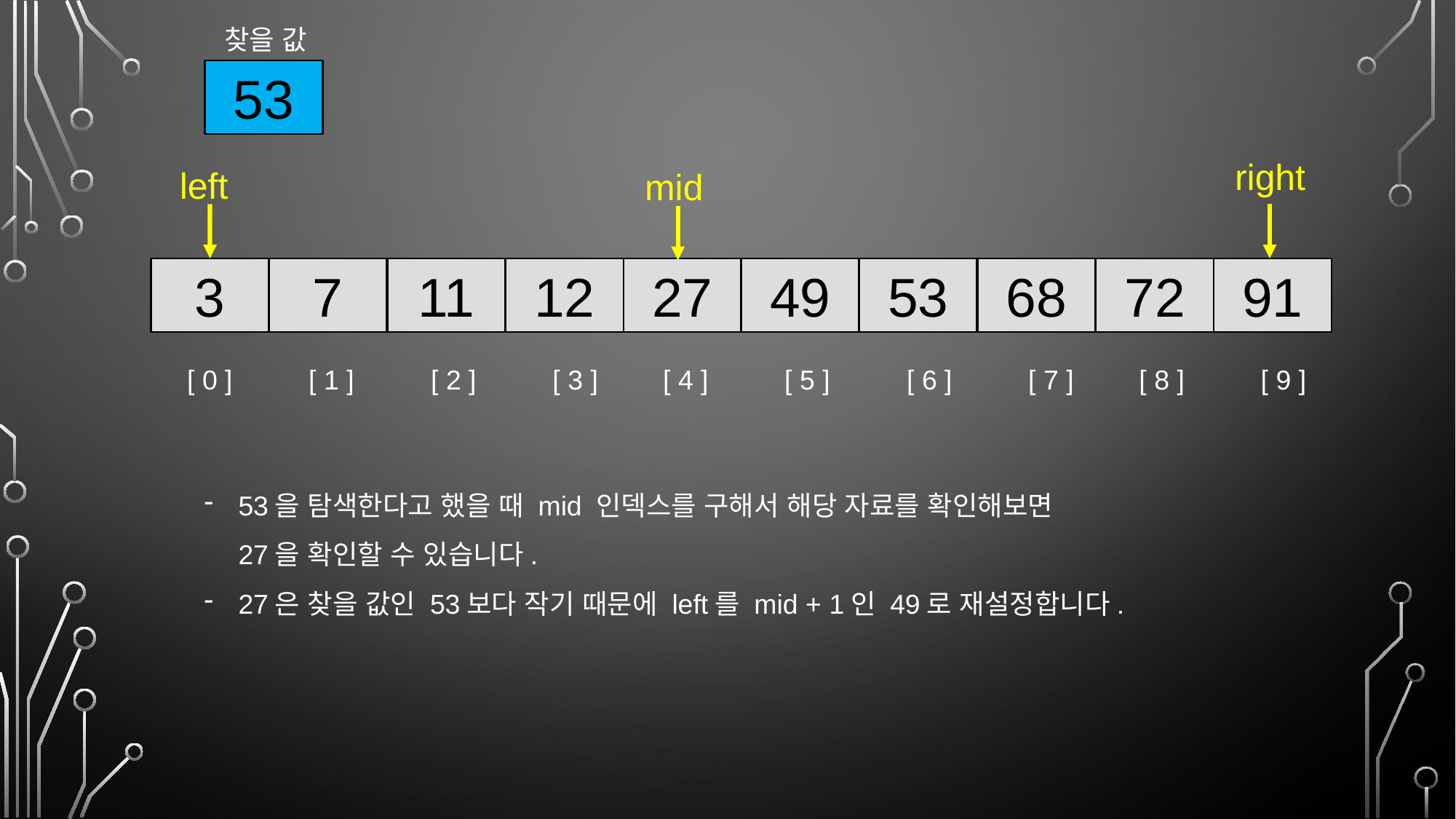

찾을 값
53
right
left
mid
11
12
27
68
72
91
3
7
49
53
 [ 2 ]
 [ 3 ]
 [ 6 ]
 [ 7 ]
 [ 8 ]
 [ 9 ]
 [ 0 ]
 [ 1 ]
 [ 4 ]
 [ 5 ]
53을 탐색한다고 했을 때 mid 인덱스를 구해서 해당 자료를 확인해보면
27을 확인할 수 있습니다.
27은 찾을 값인 53보다 작기 때문에 left를 mid + 1인 49로 재설정합니다.